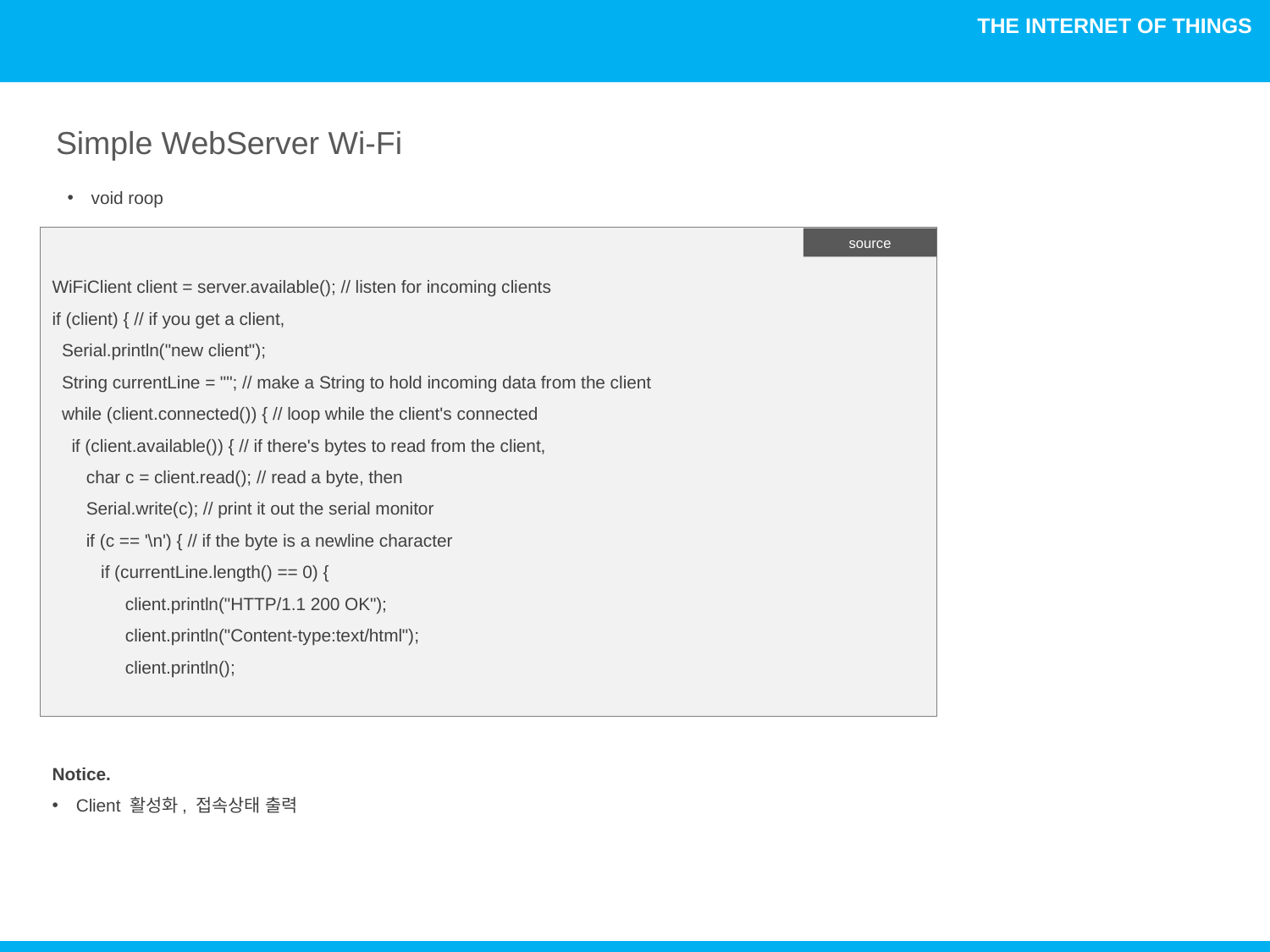

Simple WebServer Wi-Fi
void roop
WiFiClient client = server.available(); // listen for incoming clients
if (client) { // if you get a client,
  Serial.println("new client");
  String currentLine = ""; // make a String to hold incoming data from the client
  while (client.connected()) { // loop while the client's connected
    if (client.available()) { // if there's bytes to read from the client,
       char c = client.read(); // read a byte, then
       Serial.write(c); // print it out the serial monitor
       if (c == '\n') { // if the byte is a newline character
          if (currentLine.length() == 0) {
               client.println("HTTP/1.1 200 OK");
               client.println("Content-type:text/html");
               client.println();
source
Notice.
Client 활성화, 접속상태 출력